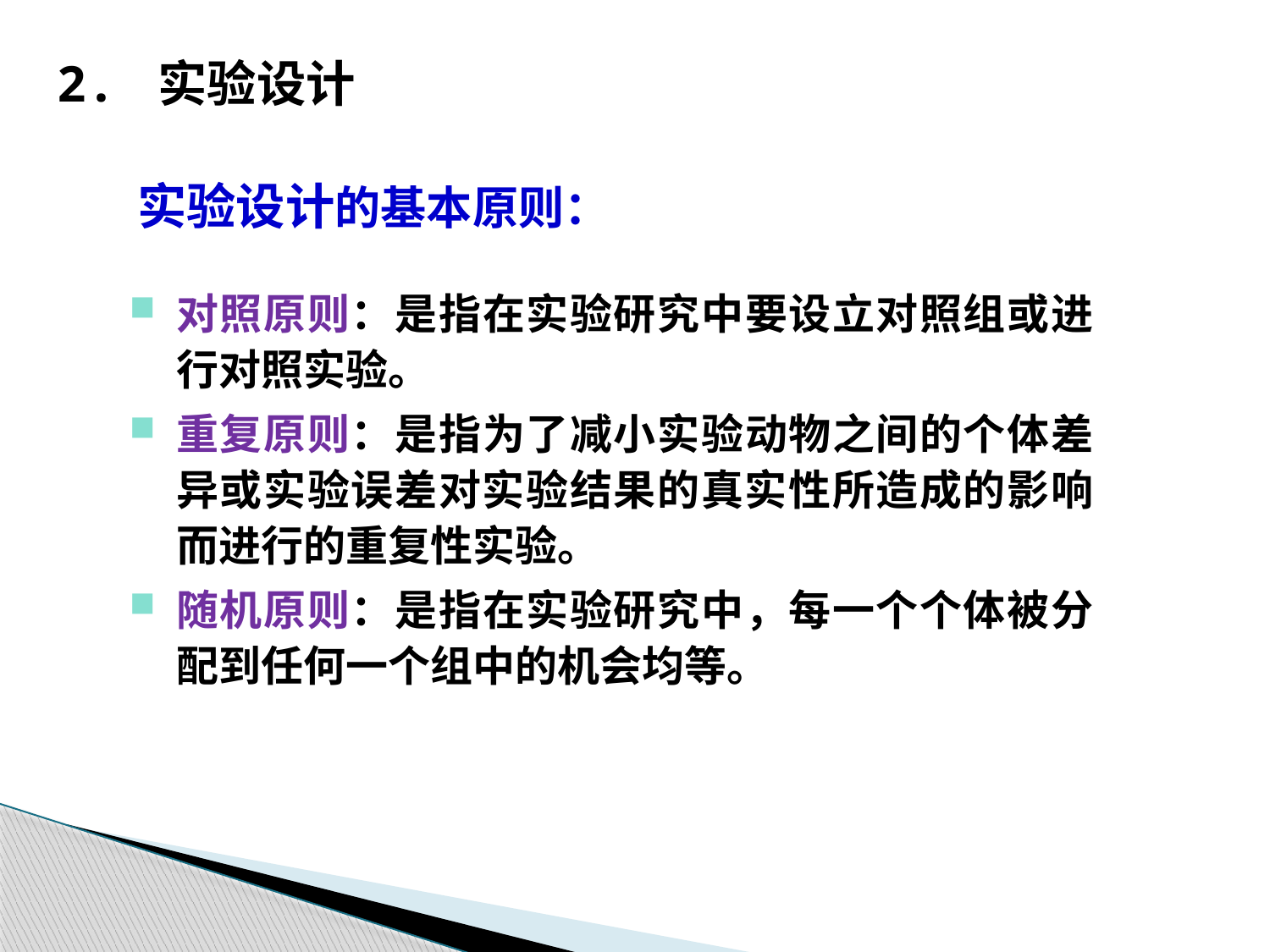

2. 实验设计
实验设计的基本原则：
对照原则：是指在实验研究中要设立对照组或进行对照实验。
重复原则：是指为了减小实验动物之间的个体差异或实验误差对实验结果的真实性所造成的影响而进行的重复性实验。
随机原则：是指在实验研究中，每一个个体被分配到任何一个组中的机会均等。